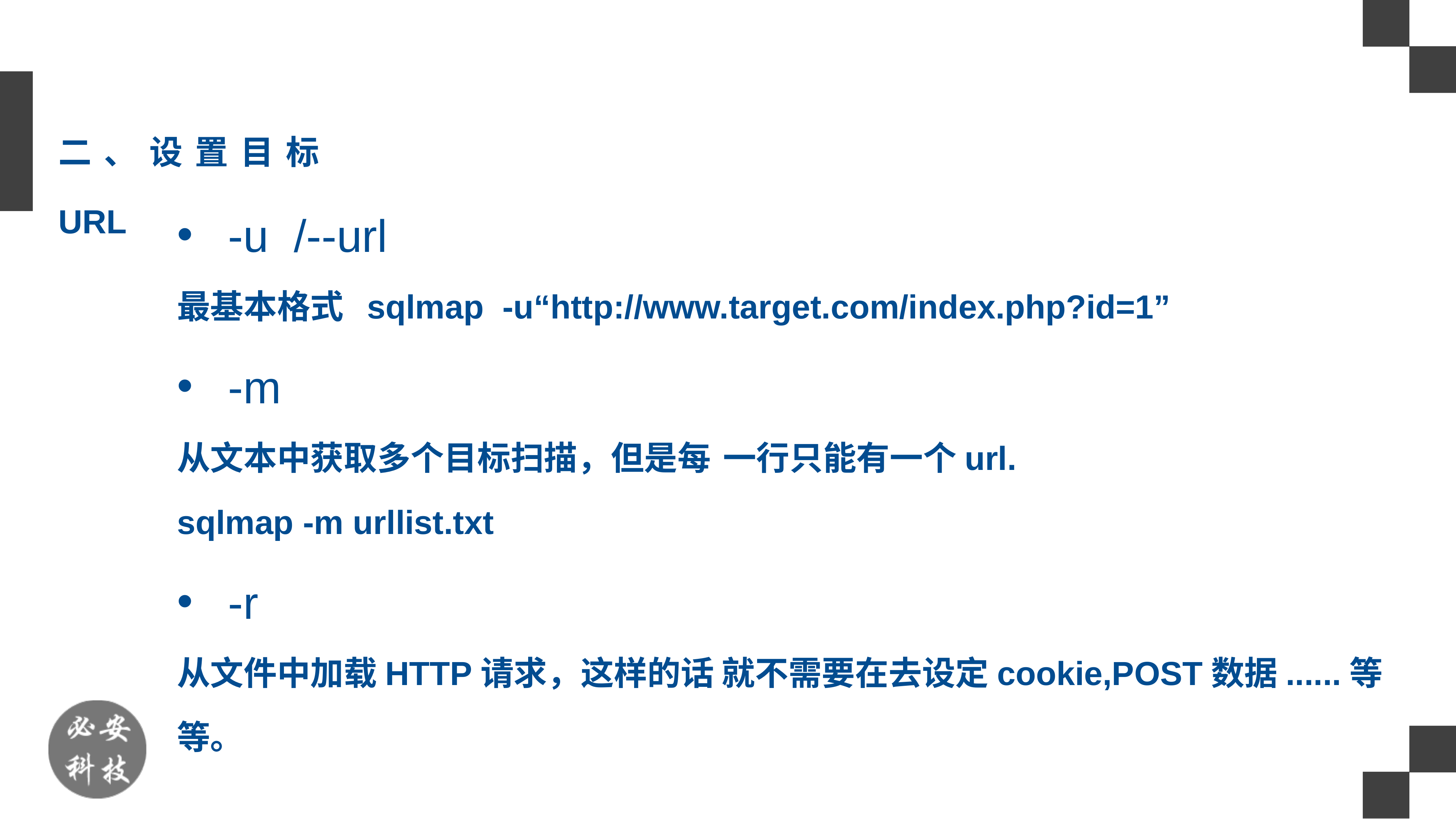

二、设置目标URL
-u  /--url
最基本格式  sqlmap  -u“http://www.target.com/index.php?id=1”
-m
从文本中获取多个目标扫描，但是每	一行只能有一个url.
sqlmap -m urllist.txt
-r
从文件中加载HTTP请求，这样的话 就不需要在去设定cookie,POST数据......等等。